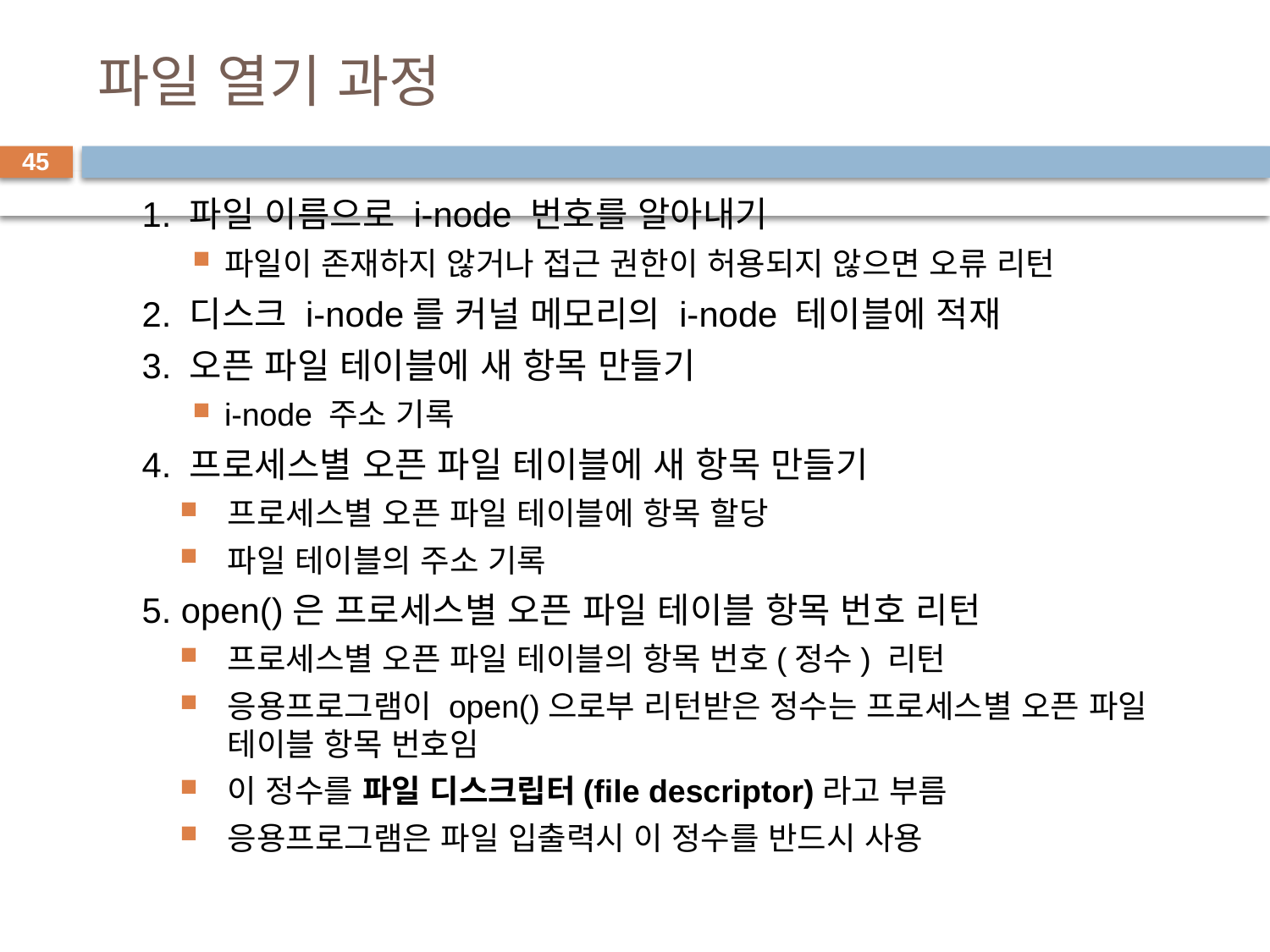

# 파일 열기 과정
45
1. 파일 이름으로 i-node 번호를 알아내기
파일이 존재하지 않거나 접근 권한이 허용되지 않으면 오류 리턴
2. 디스크 i-node를 커널 메모리의 i-node 테이블에 적재
3. 오픈 파일 테이블에 새 항목 만들기
i-node 주소 기록
4. 프로세스별 오픈 파일 테이블에 새 항목 만들기
프로세스별 오픈 파일 테이블에 항목 할당
파일 테이블의 주소 기록
5. open()은 프로세스별 오픈 파일 테이블 항목 번호 리턴
프로세스별 오픈 파일 테이블의 항목 번호(정수) 리턴
응용프로그램이 open()으로부 리턴받은 정수는 프로세스별 오픈 파일 테이블 항목 번호임
이 정수를 파일 디스크립터(file descriptor)라고 부름
응용프로그램은 파일 입출력시 이 정수를 반드시 사용